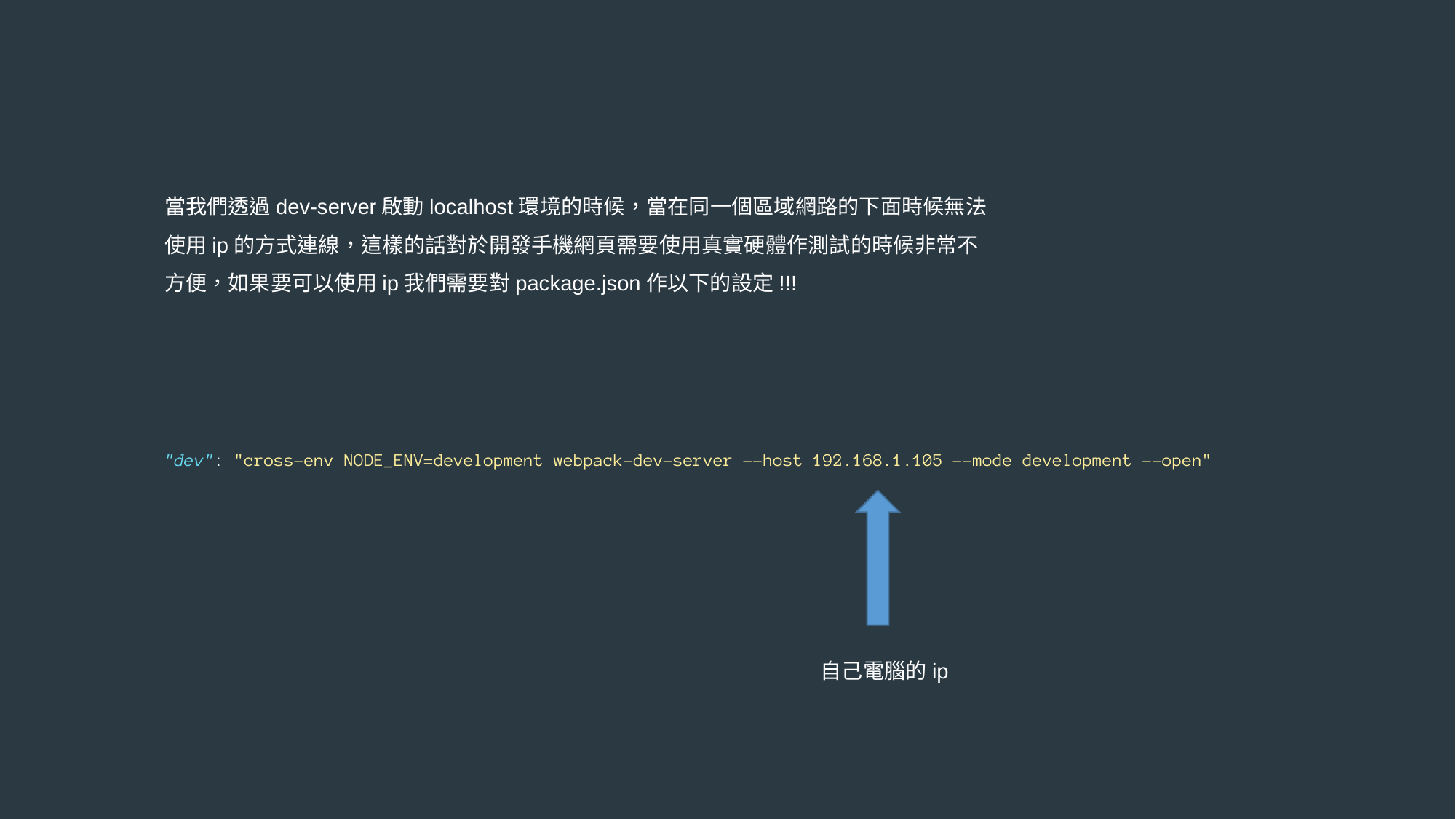

當我們透過dev-server啟動localhost環境的時候，當在同一個區域網路的下面時候無法使用ip的方式連線，這樣的話對於開發手機網頁需要使用真實硬體作測試的時候非常不方便，如果要可以使用ip我們需要對package.json作以下的設定!!!
"dev": "cross-env NODE_ENV=development webpack-dev-server --host 192.168.1.105 --mode development --open"

自己電腦的ip